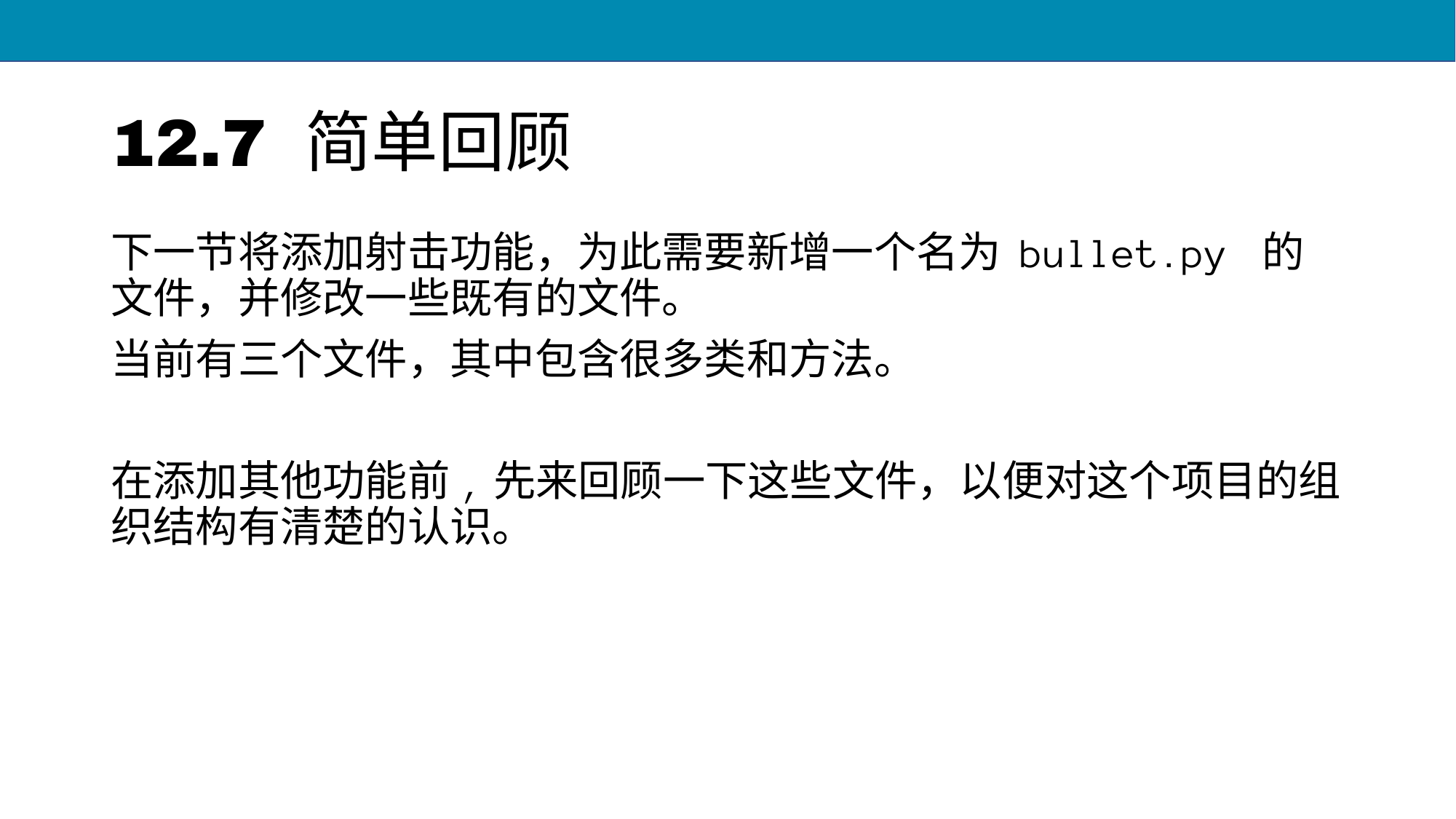

# 12.7 简单回顾
下一节将添加射击功能，为此需要新增一个名为 bullet.py 的文件，并修改一些既有的文件。
当前有三个文件，其中包含很多类和方法。

在添加其他功能前,先来回顾一下这些文件，以便对这个项目的组织结构有清楚的认识。